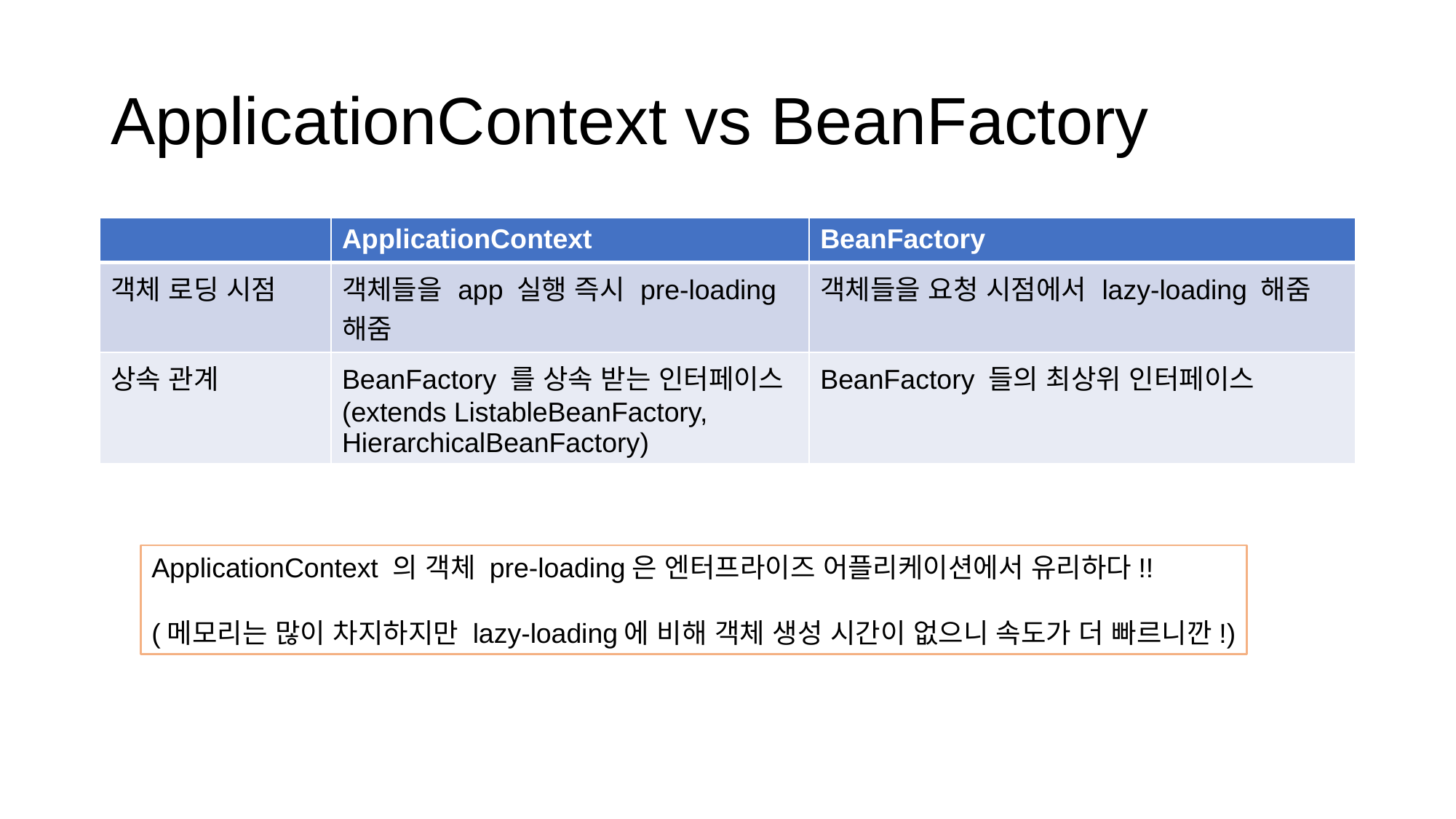

# ApplicationContext vs BeanFactory
|  | ApplicationContext | BeanFactory |
| --- | --- | --- |
| 객체 로딩 시점 | 객체들을 app 실행 즉시 pre-loading 해줌 | 객체들을 요청 시점에서 lazy-loading 해줌 |
| 상속 관계 | BeanFactory 를 상속 받는 인터페이스 (extends ListableBeanFactory, HierarchicalBeanFactory) | BeanFactory 들의 최상위 인터페이스 |
ApplicationContext 의 객체 pre-loading은 엔터프라이즈 어플리케이션에서 유리하다!!

(메모리는 많이 차지하지만 lazy-loading에 비해 객체 생성 시간이 없으니 속도가 더 빠르니깐!)